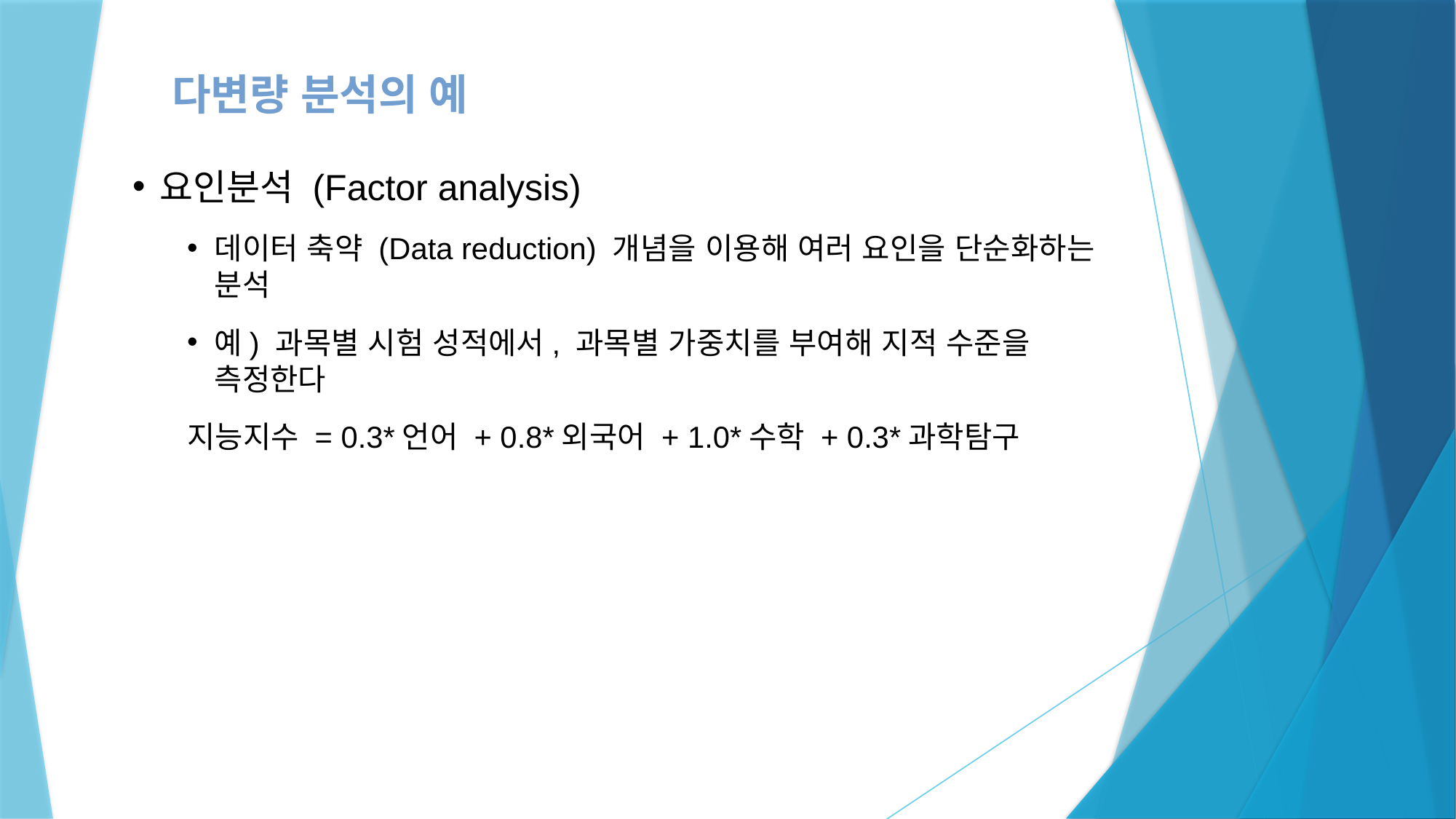

다변량 분석의 예
요인분석 (Factor analysis)
데이터 축약 (Data reduction) 개념을 이용해 여러 요인을 단순화하는 분석
예) 과목별 시험 성적에서, 과목별 가중치를 부여해 지적 수준을 측정한다
지능지수 = 0.3*언어 + 0.8*외국어 + 1.0*수학 + 0.3*과학탐구